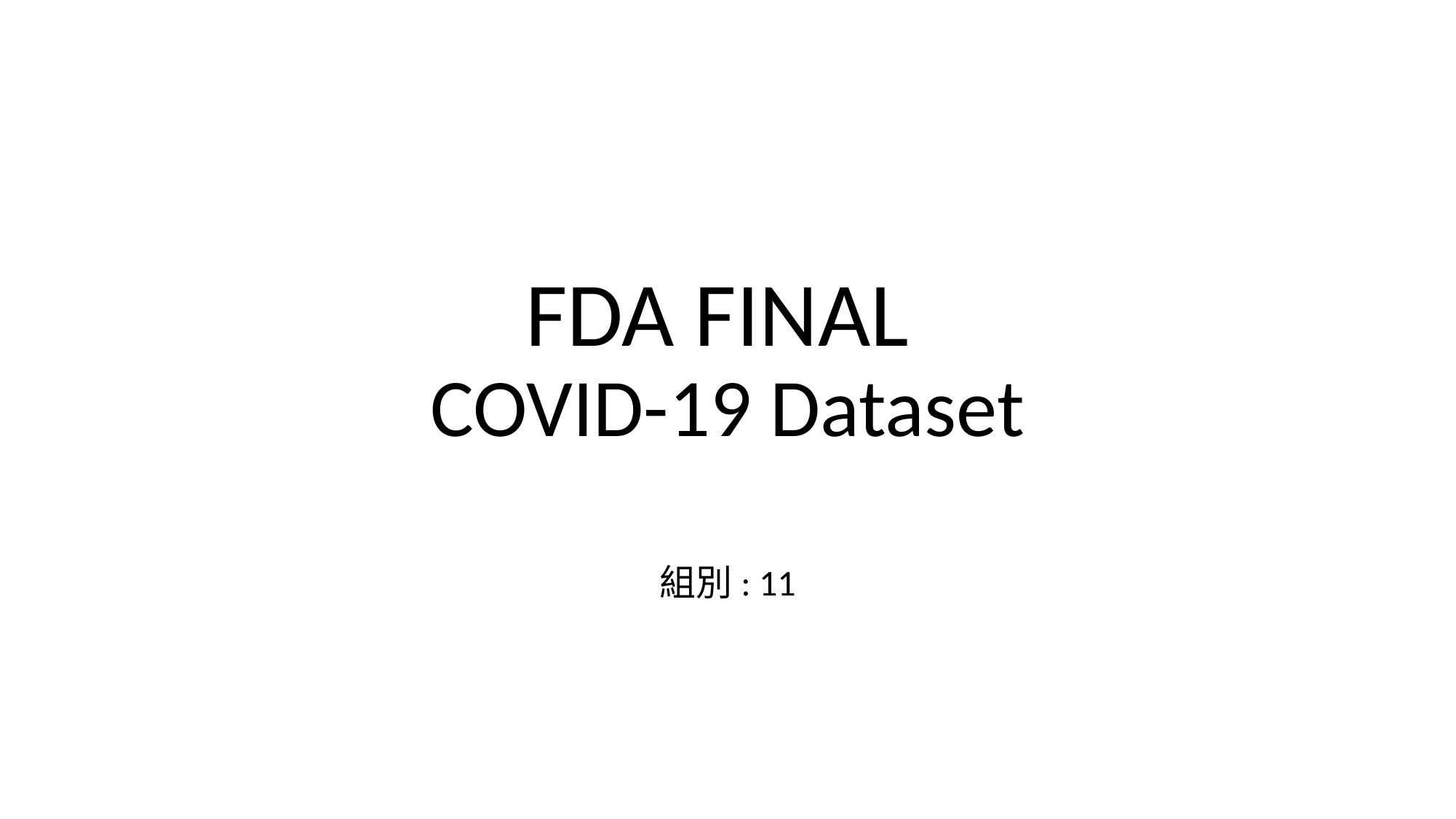

# FDA FINAL COVID-19 Dataset
組別: 11